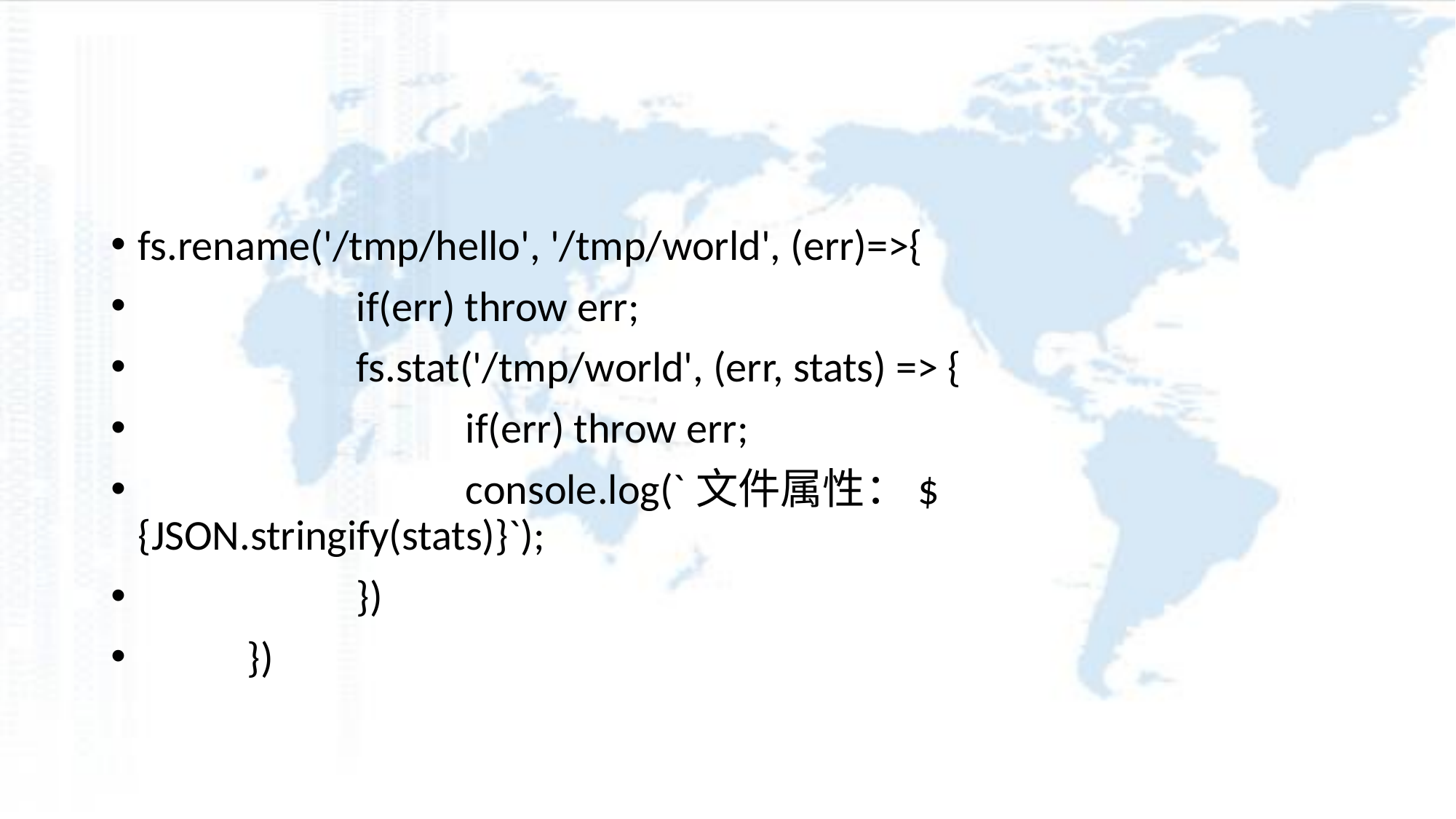

fs.rename('/tmp/hello', '/tmp/world', (err)=>{
		if(err) throw err;
		fs.stat('/tmp/world', (err, stats) => {
			if(err) throw err;
			console.log(`文件属性：${JSON.stringify(stats)}`);
		})
	})